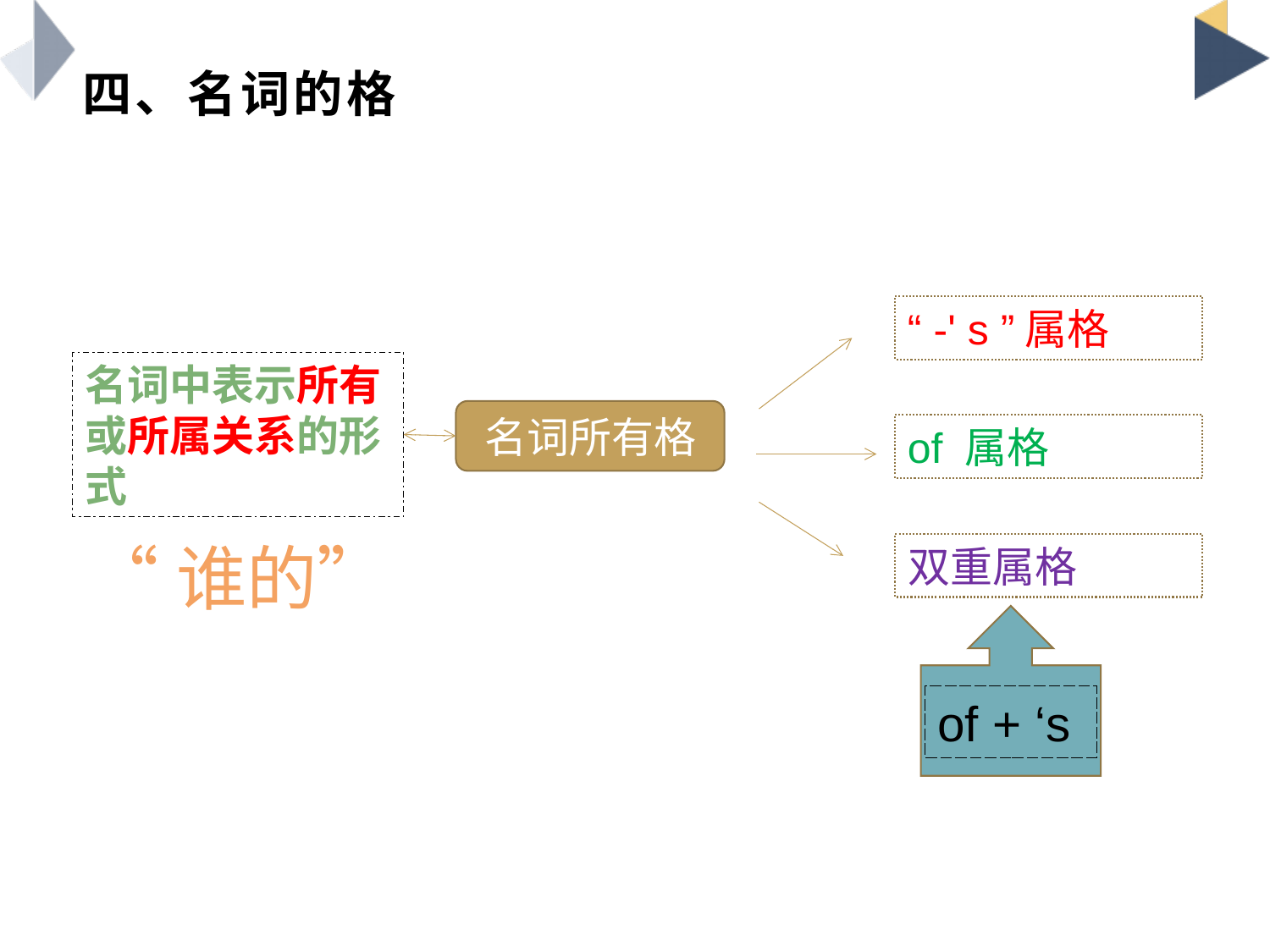

# 四、名词的格
“ -' s ”属格
名词中表示所有或所属关系的形式
名词所有格
of 属格
“谁的”
双重属格

of + ‘s